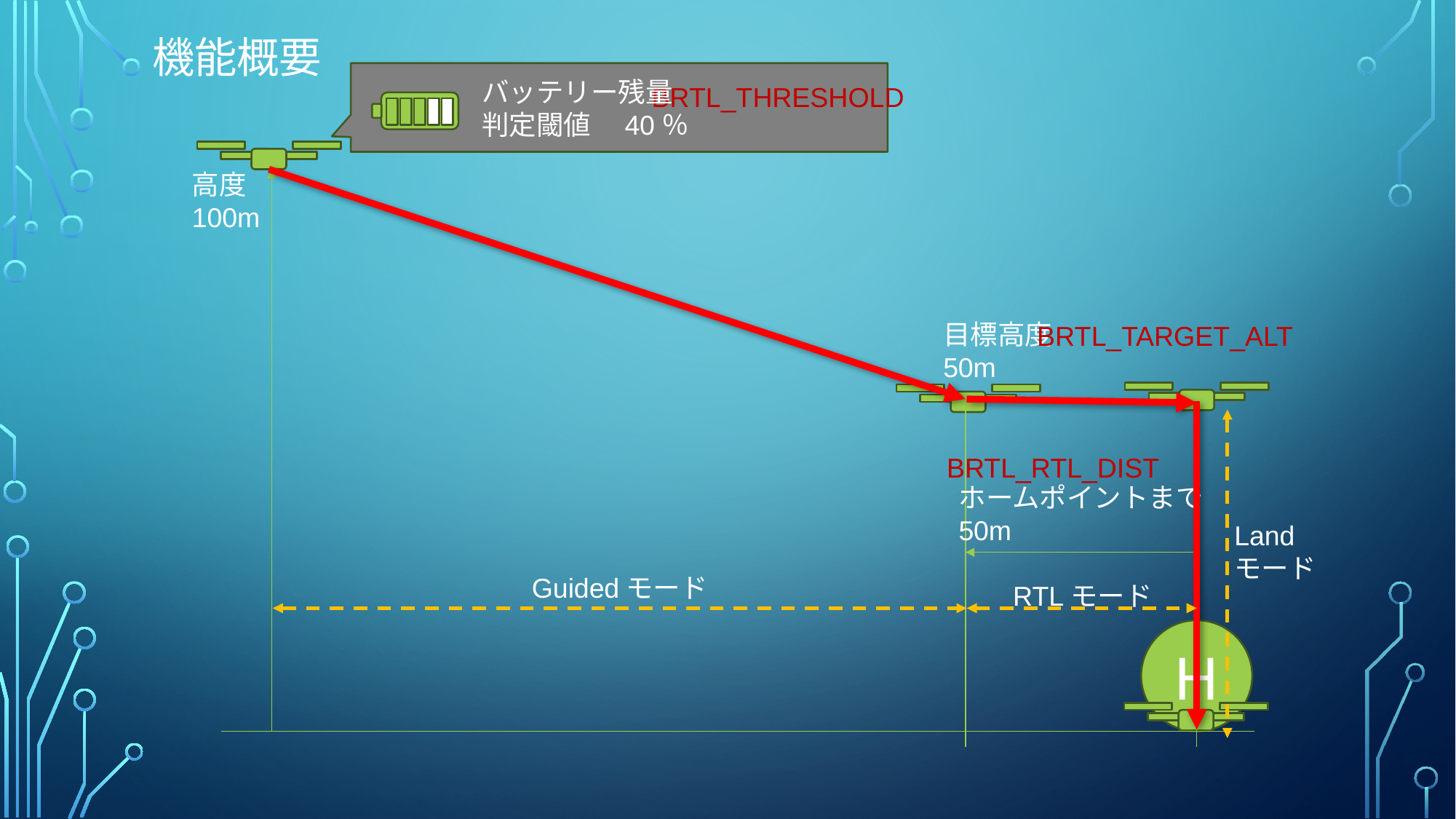

機能概要

バッテリー残量
判定閾値　40％
BRTL_THRESHOLD

高度
100m
目標高度
50m
BRTL_TARGET_ALT

BRTL_RTL_DIST
ホームポイントまで
50m
Land
モード
Guidedモード
RTLモード
H